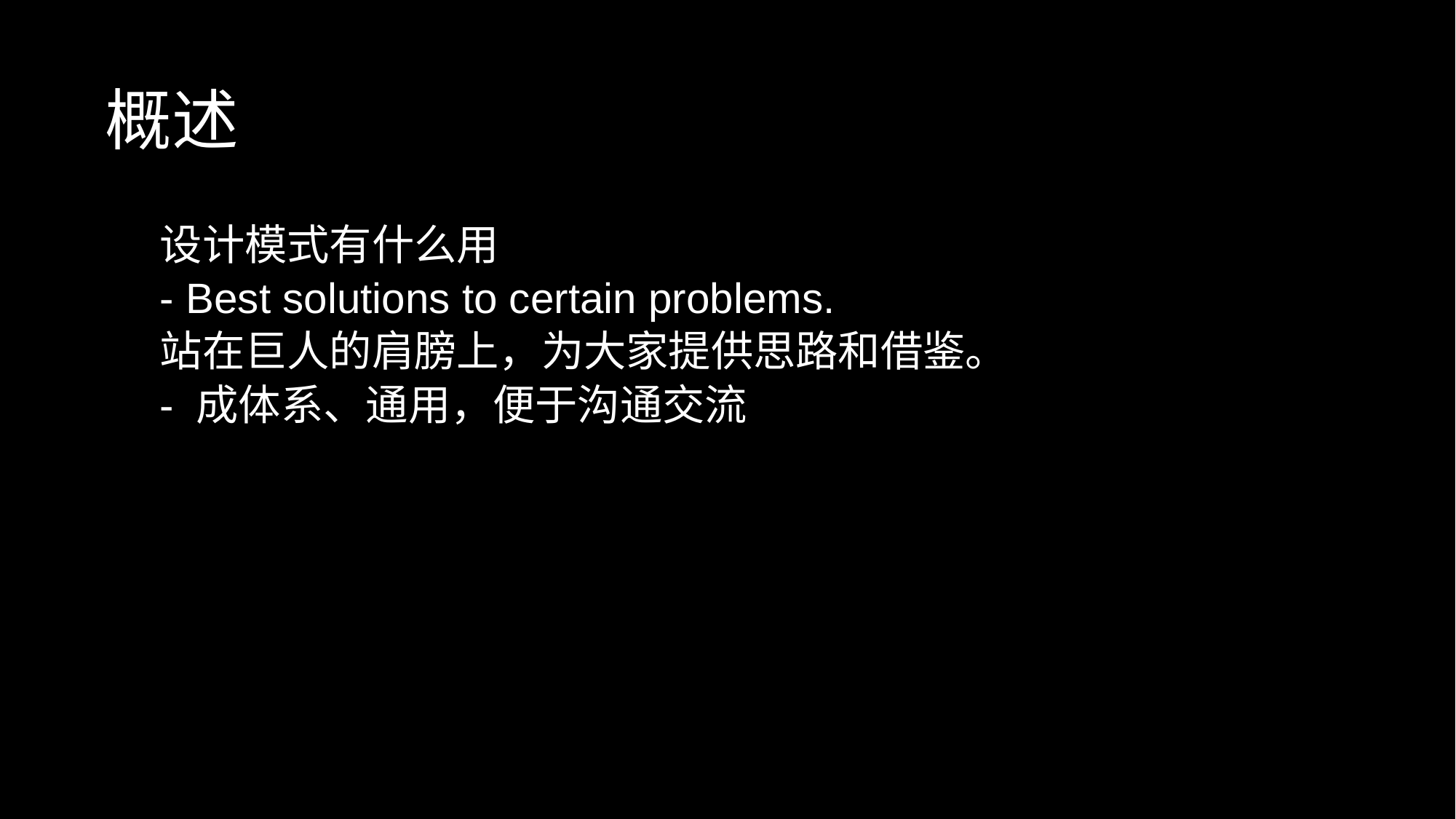

# 概述
设计模式有什么用
- Best solutions to certain problems.
站在巨人的肩膀上，为大家提供思路和借鉴。
- 成体系、通用，便于沟通交流